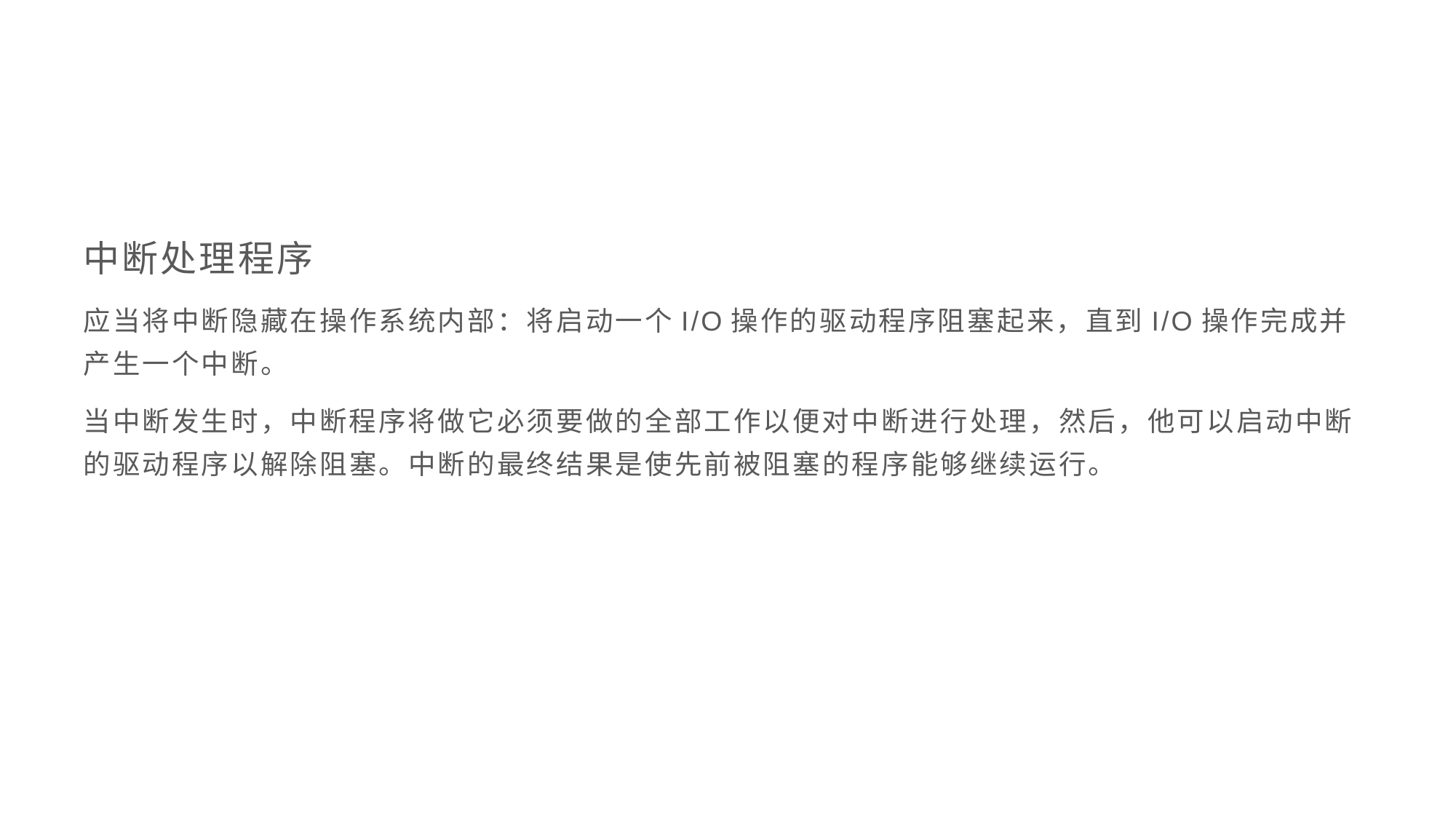

中断处理程序
应当将中断隐藏在操作系统内部：将启动一个I/O操作的驱动程序阻塞起来，直到I/O操作完成并产生一个中断。
当中断发生时，中断程序将做它必须要做的全部工作以便对中断进行处理，然后，他可以启动中断的驱动程序以解除阻塞。中断的最终结果是使先前被阻塞的程序能够继续运行。